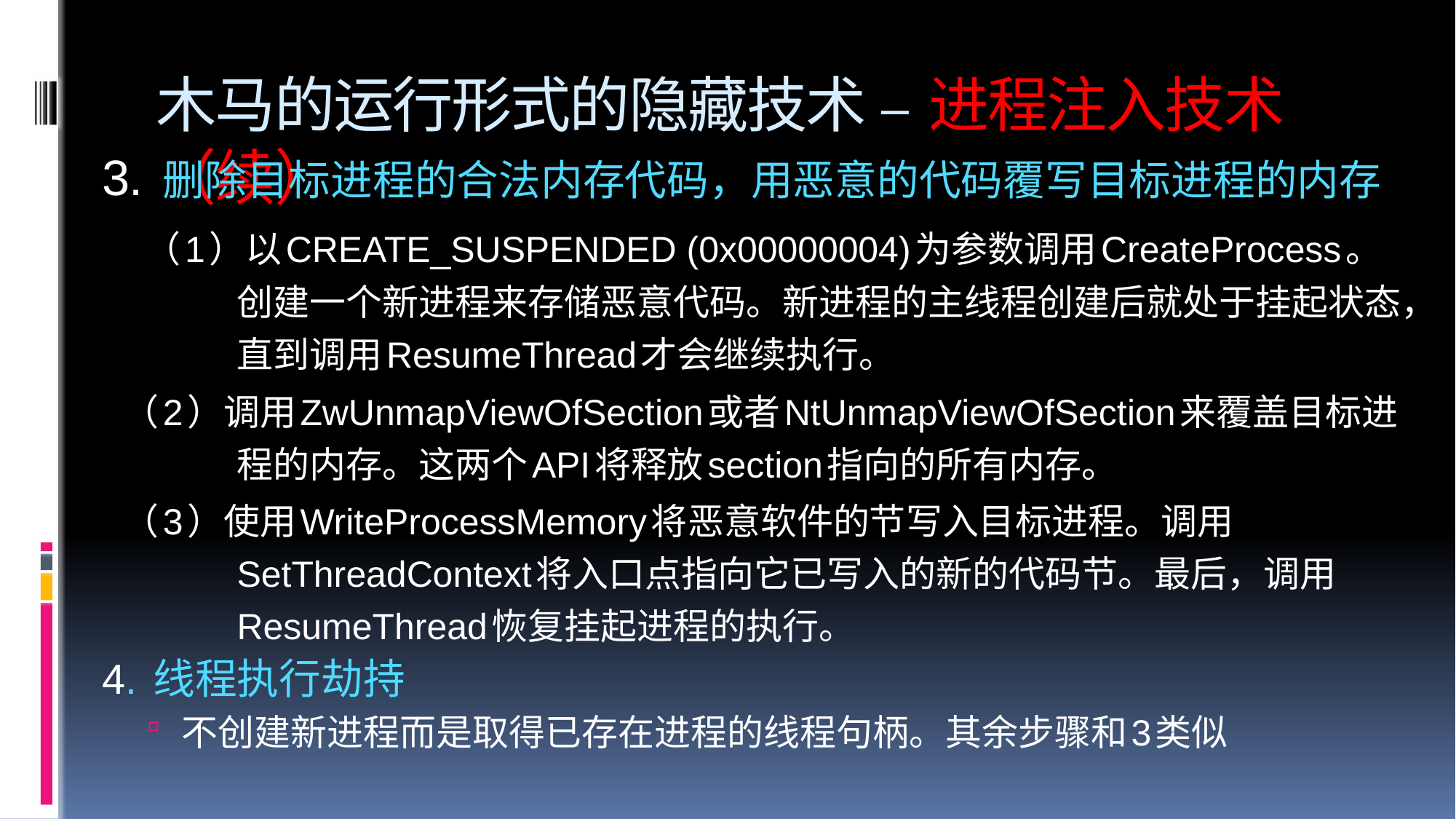

# 木马的运行形式的隐藏技术-进程注入技术（续）
3. 删除目标进程的合法内存代码，用恶意的代码覆写目标进程的内存
    （1）以CREATE_SUSPENDED (0x00000004)为参数调用CreateProcess。创建一个新进程来存储恶意代码。新进程的主线程创建后就处于挂起状态，直到调用ResumeThread才会继续执行。
  （2）调用ZwUnmapViewOfSection或者NtUnmapViewOfSection来覆盖目标进程的内存。这两个API将释放section指向的所有内存。
  （3）使用WriteProcessMemory将恶意软件的节写入目标进程。调用SetThreadContext将入口点指向它已写入的新的代码节。最后，调用ResumeThread恢复挂起进程的执行。
4. 线程执行劫持
不创建新进程而是取得已存在进程的线程句柄。其余步骤和3类似